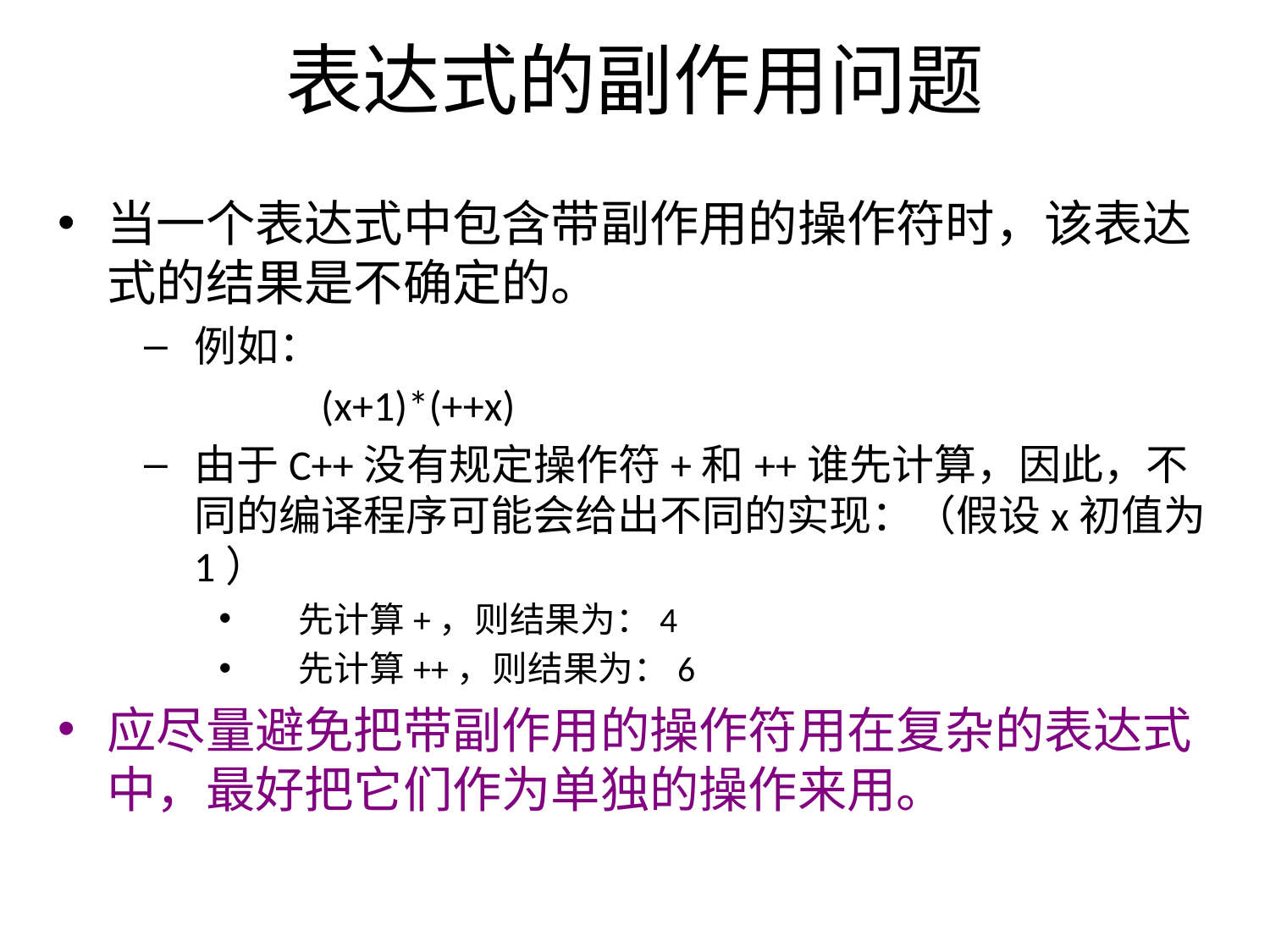

# 表达式的副作用问题
当一个表达式中包含带副作用的操作符时，该表达式的结果是不确定的。
例如：
		(x+1)*(++x)
由于C++没有规定操作符+和++谁先计算，因此，不同的编译程序可能会给出不同的实现：（假设x初值为1）
 先计算+，则结果为：4
 先计算++，则结果为：6
应尽量避免把带副作用的操作符用在复杂的表达式中，最好把它们作为单独的操作来用。